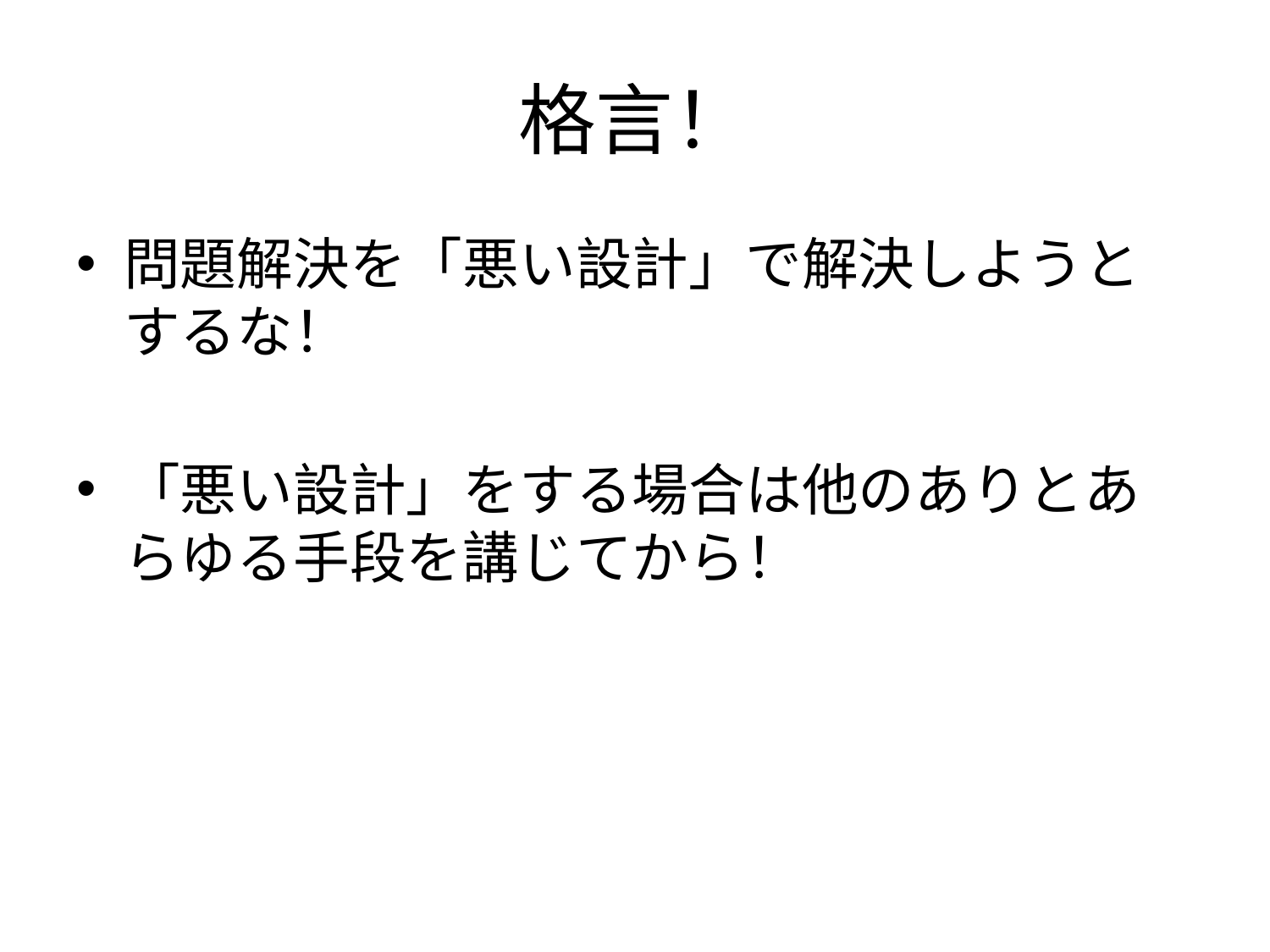

# 格言！
問題解決を「悪い設計」で解決しようとするな！

「悪い設計」をする場合は他のありとあらゆる手段を講じてから！